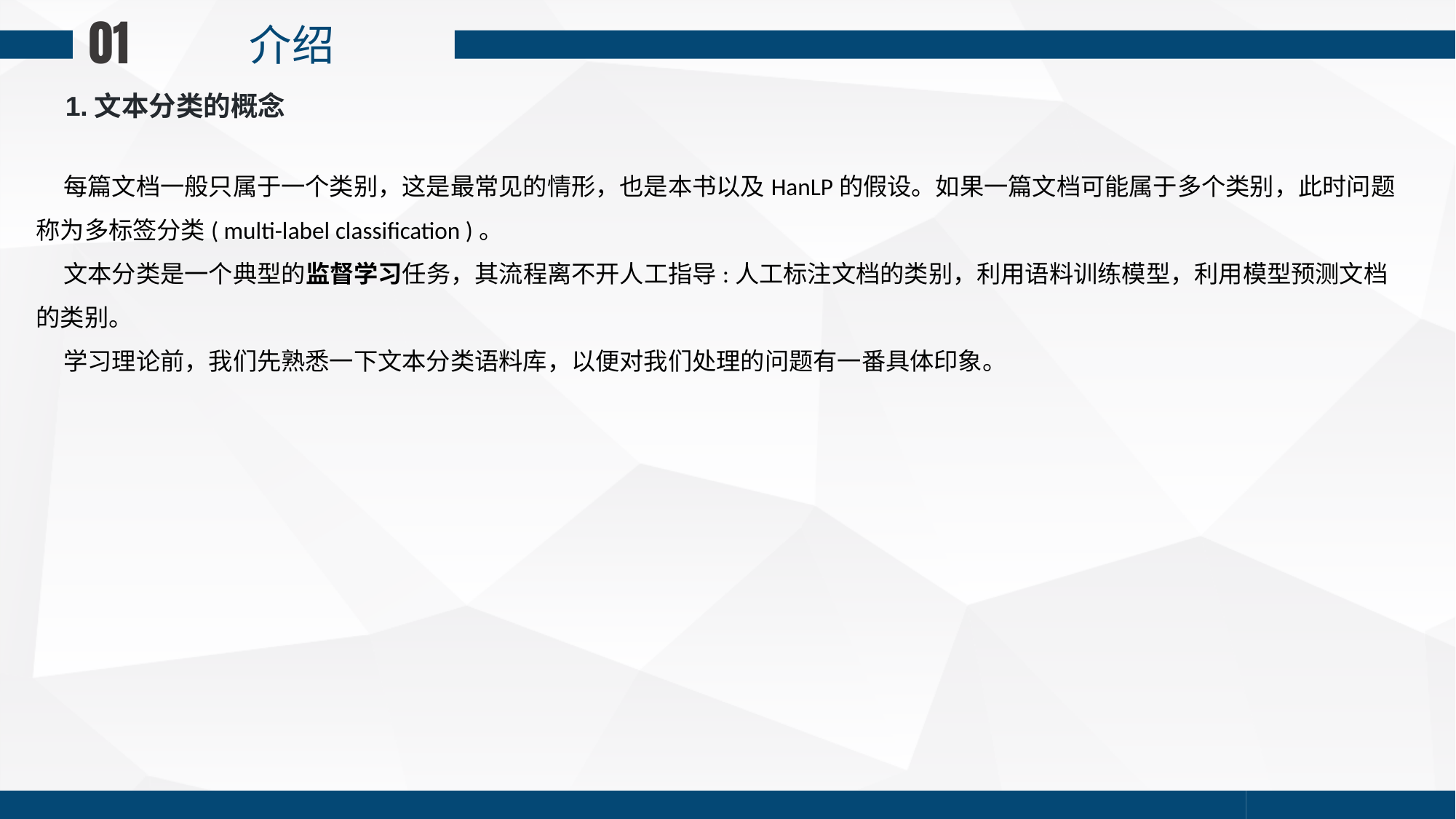

01
介绍

1.文本分类的概念
    每篇文档一般只属于一个类别，这是最常见的情形，也是本书以及HanLP的假设。如果一篇文档可能属于多个类别，此时问题称为多标签分类( multi-label classification )。
    文本分类是一个典型的监督学习任务，其流程离不开人工指导:人工标注文档的类别，利用语料训练模型，利用模型预测文档的类别。
    学习理论前，我们先熟悉一下文本分类语料库，以便对我们处理的问题有一番具体印象。